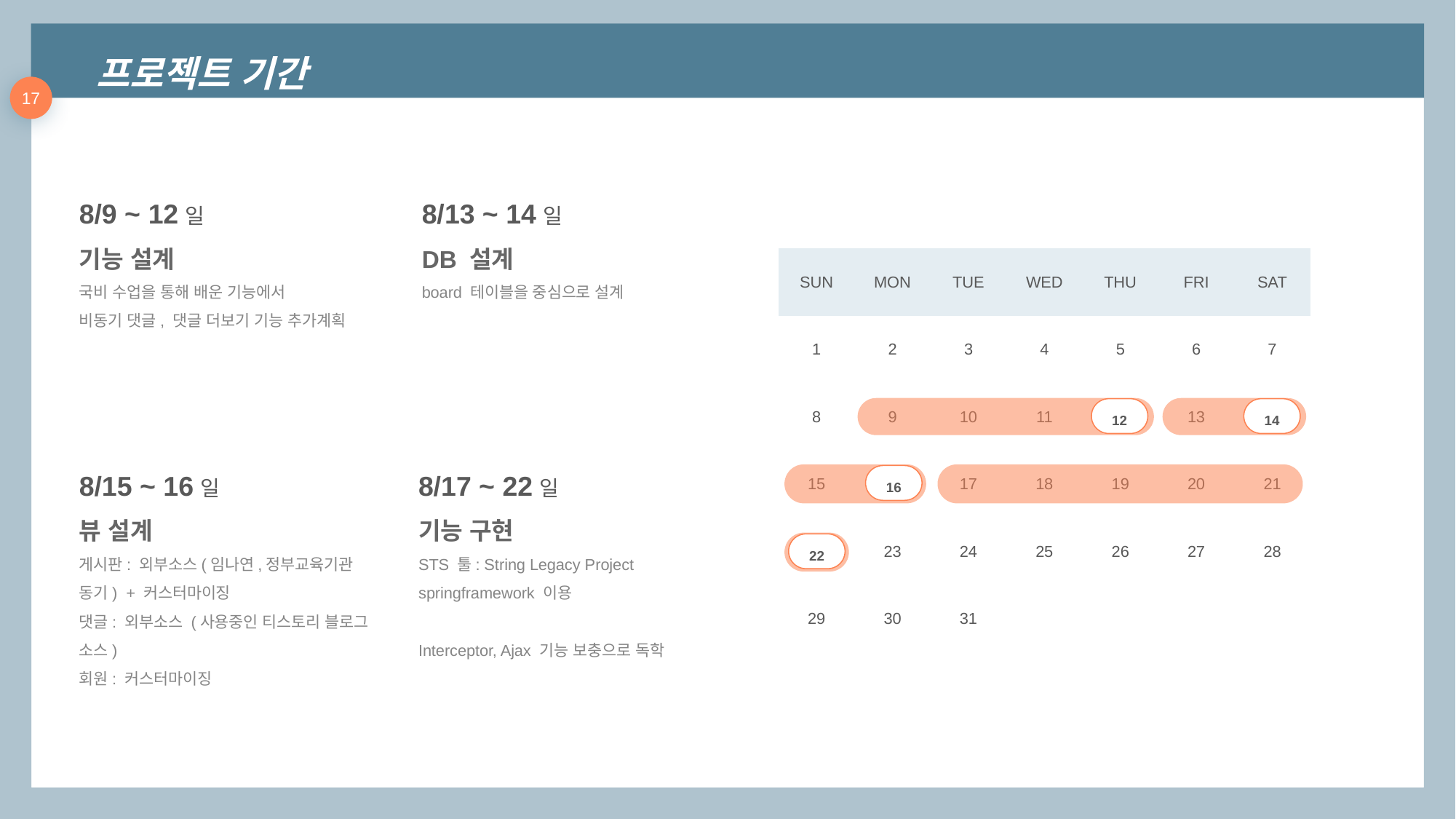

프로젝트 기간
17
8/9 ~ 12일
기능 설계
국비 수업을 통해 배운 기능에서
비동기 댓글, 댓글 더보기 기능 추가계획
8/13 ~ 14일
DB 설계
board 테이블을 중심으로 설계
| SUN | MON | TUE | WED | THU | FRI | SAT |
| --- | --- | --- | --- | --- | --- | --- |
| 1 | 2 | 3 | 4 | 5 | 6 | 7 |
| 8 | 9 | 10 | 11 | 12 | 13 | 14 |
| 15 | 16 | 17 | 18 | 19 | 20 | 21 |
| 22 | 23 | 24 | 25 | 26 | 27 | 28 |
| 29 | 30 | 31 |  |  |  |  |

12
14
8/15 ~ 16일
뷰 설계
게시판: 외부소스(임나연,정부교육기관 동기)  + 커스터마이징
댓글: 외부소스 (사용중인 티스토리 블로그 소스)
회원: 커스터마이징
8/17 ~ 22일
기능 구현
STS 툴: String Legacy Project
springframework 이용
Interceptor, Ajax 기능 보충으로 독학

16

22